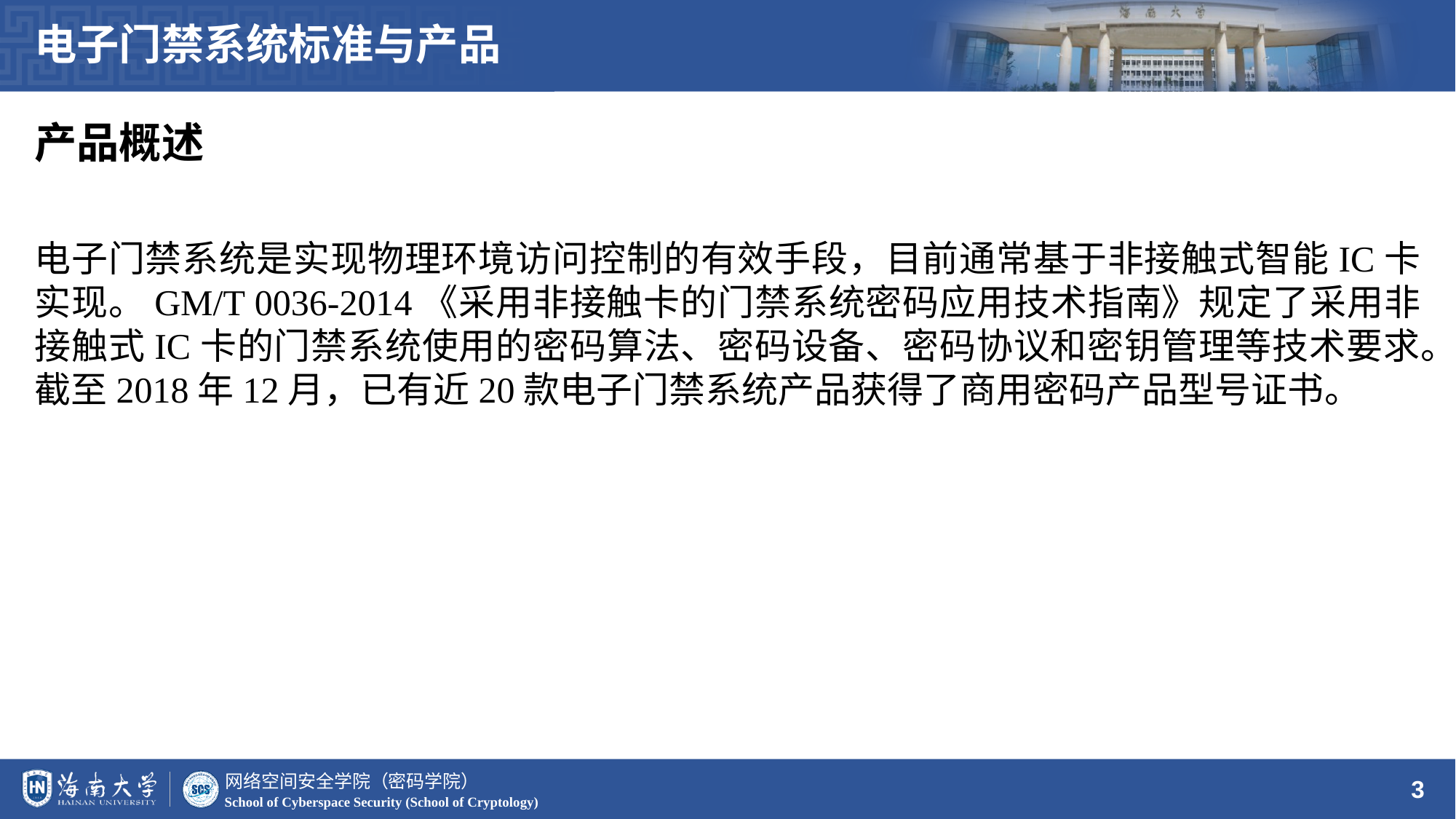

电子门禁系统标准与产品
产品概述

电子门禁系统是实现物理环境访问控制的有效手段，目前通常基于非接触式智能IC卡实现。GM/T 0036-2014《采用非接触卡的门禁系统密码应用技术指南》规定了采用非接触式IC卡的门禁系统使用的密码算法、密码设备、密码协议和密钥管理等技术要求。截至2018年12月，已有近20款电子门禁系统产品获得了商用密码产品型号证书。
3